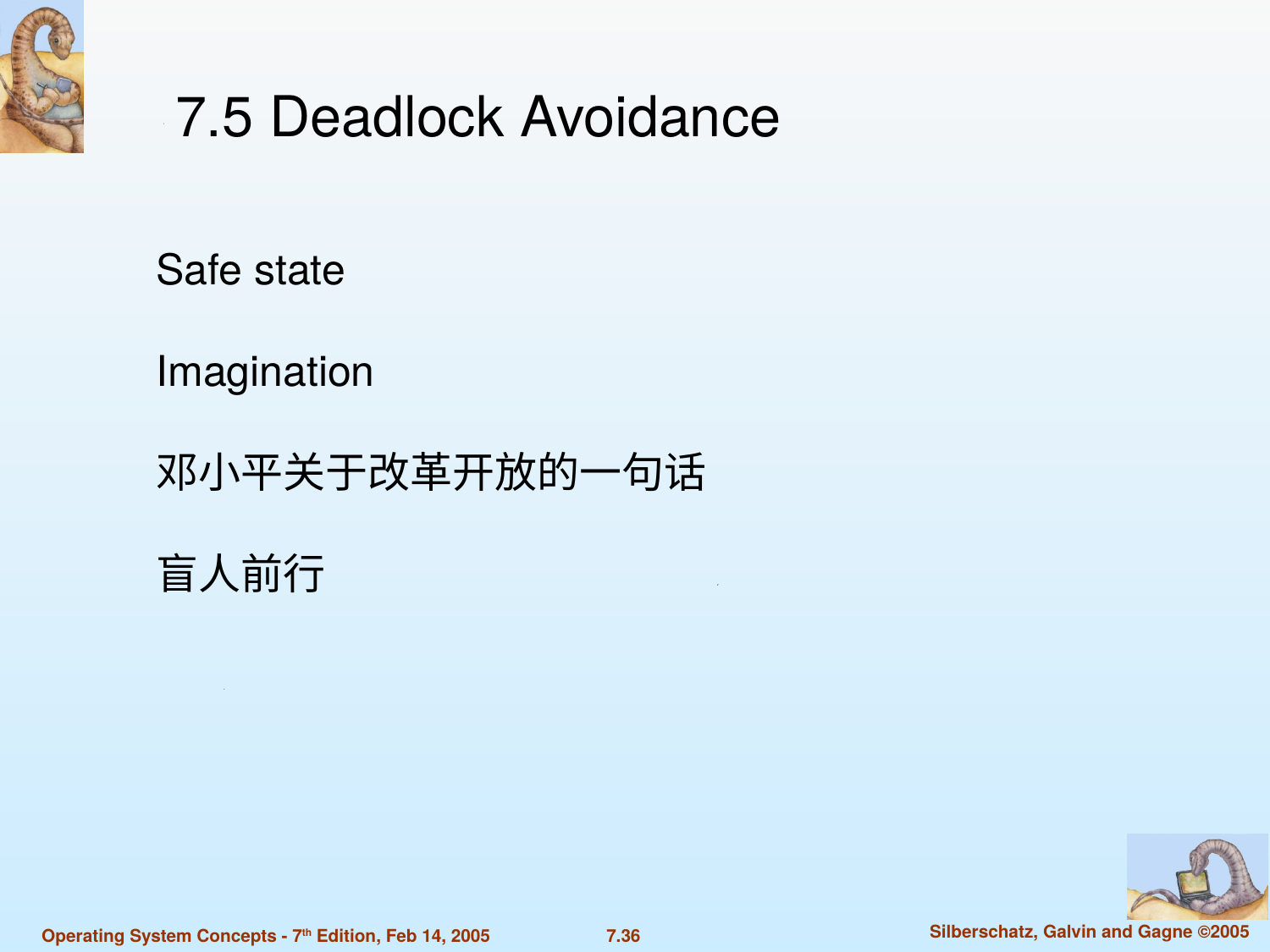

7.5 Deadlock Avoidance
Safe state

Imagination

邓小平关于改革开放的一句话

盲人前行